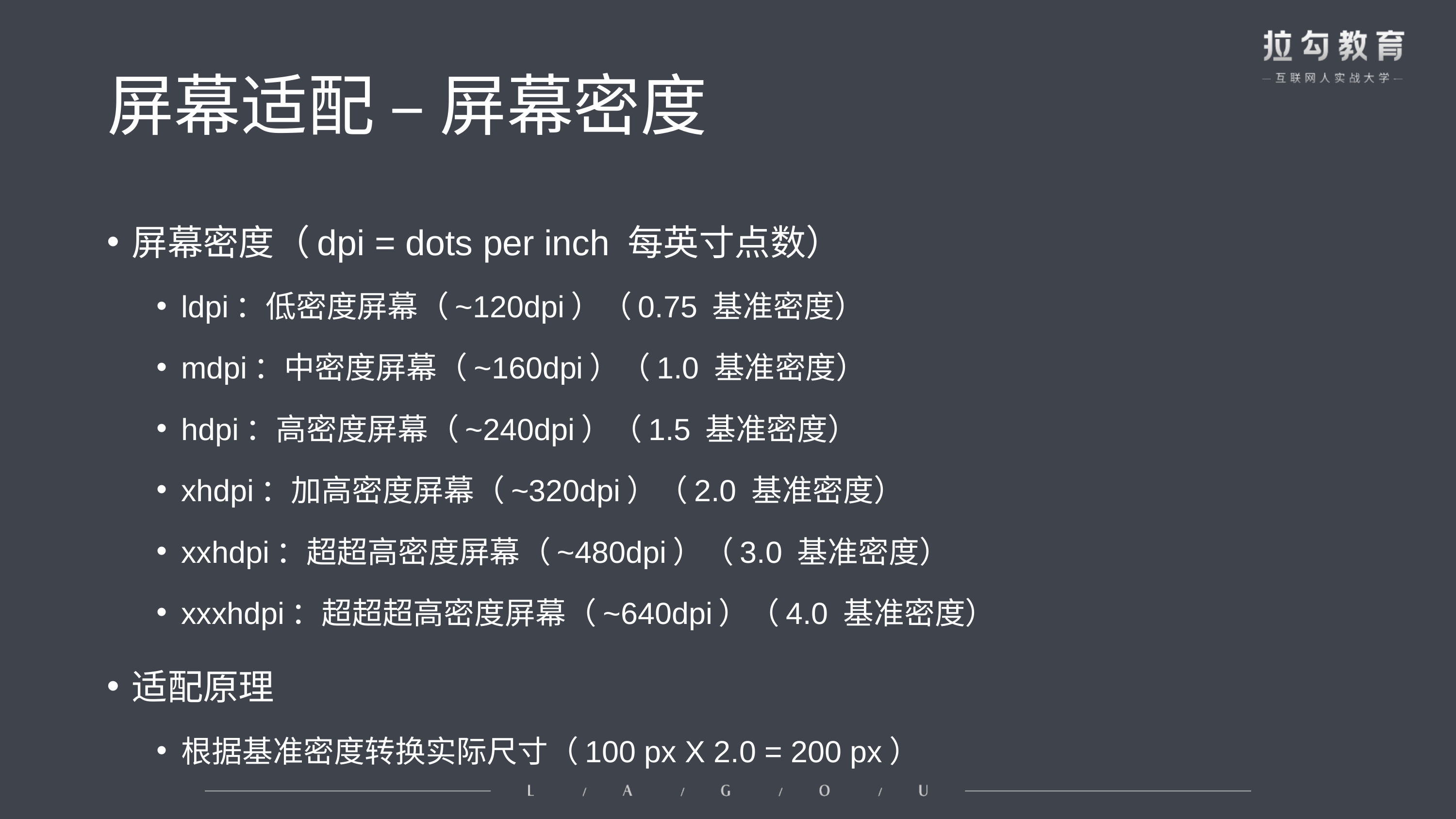

# 屏幕适配 – 屏幕密度
屏幕密度（dpi = dots per inch 每英寸点数）
ldpi：低密度屏幕（~120dpi）（0.75 基准密度）
mdpi：中密度屏幕（~160dpi）（1.0 基准密度）
hdpi：高密度屏幕（~240dpi）（1.5 基准密度）
xhdpi：加高密度屏幕（~320dpi）（2.0 基准密度）
xxhdpi：超超高密度屏幕（~480dpi）（3.0 基准密度）
xxxhdpi：超超超高密度屏幕（~640dpi）（4.0 基准密度）
适配原理
根据基准密度转换实际尺寸（100 px X 2.0 = 200 px）